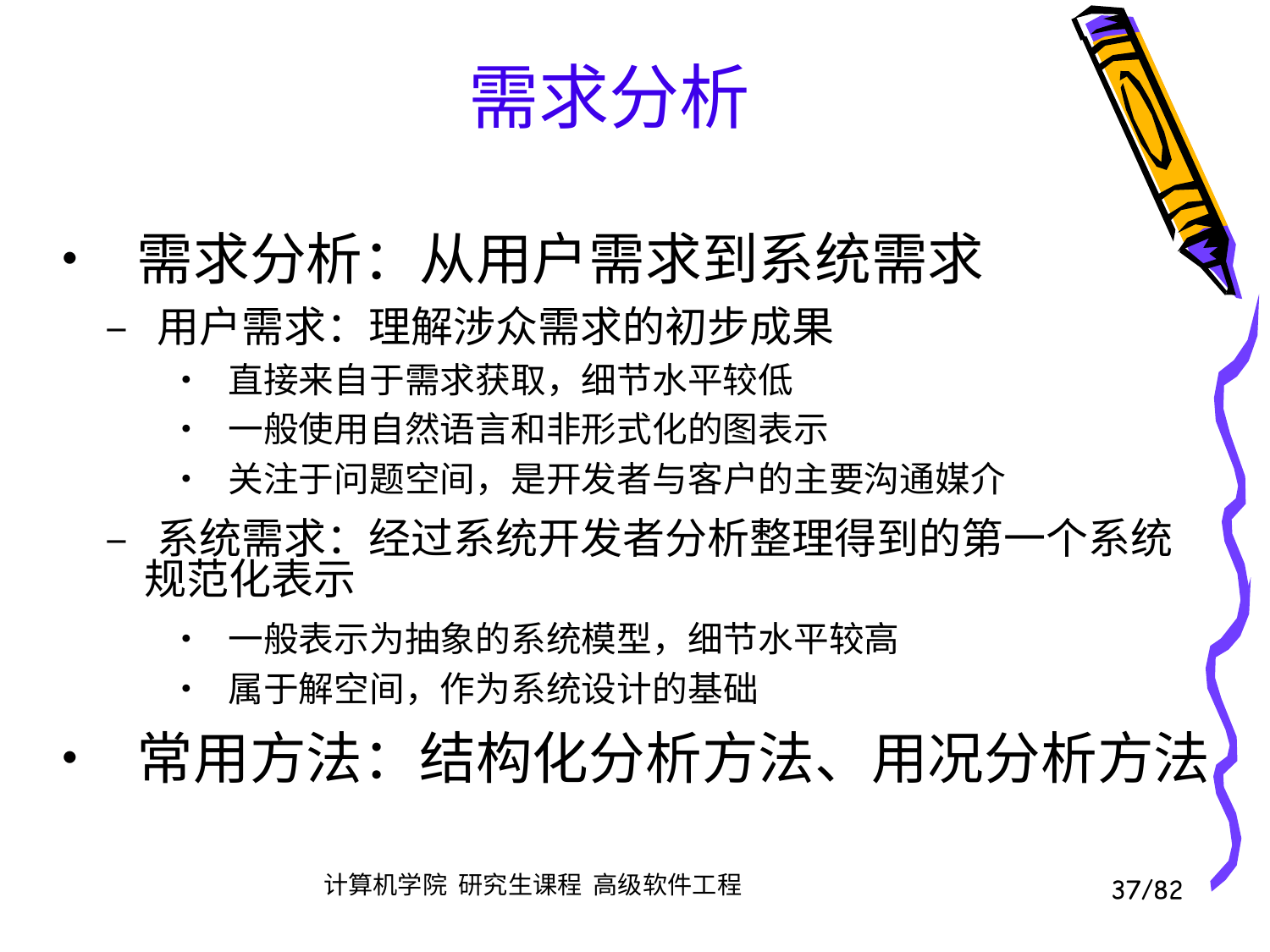

需求分析

•  需求分析：从用户需求到系统需求
	–  用户需求：理解涉众需求的初步成果
			•  直接来自于需求获取，细节水平较低
			•  一般使用自然语言和非形式化的图表示
			•  关注于问题空间，是开发者与客户的主要沟通媒介
	–  系统需求：经过系统开发者分析整理得到的第一个系统
		规范化表示
			•  一般表示为抽象的系统模型，细节水平较高
			•  属于解空间，作为系统设计的基础
•  常用方法：结构化分析方法、用况分析方法

37/82
计算机学院  研究生课程  高级软件工程